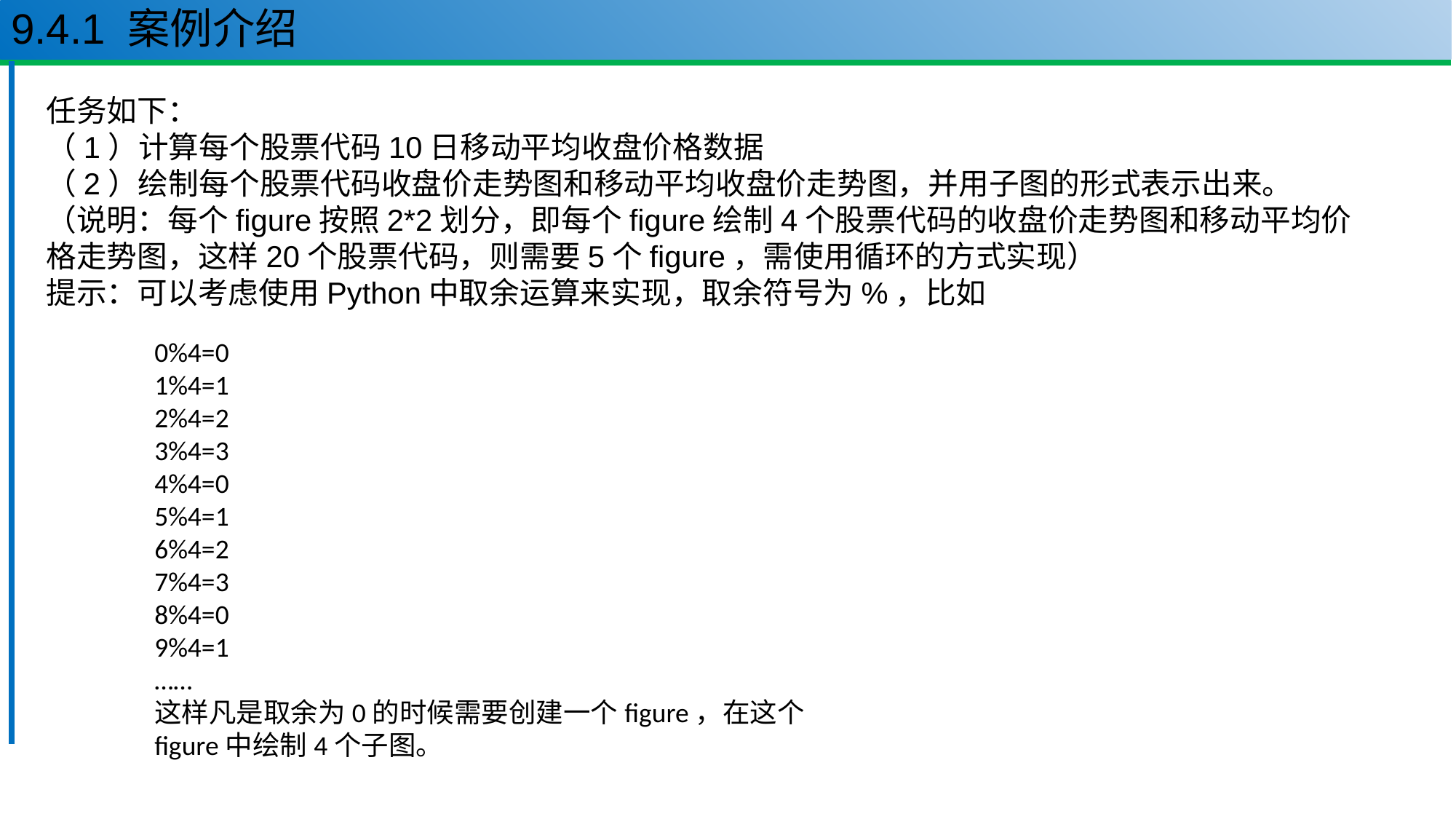

# 9.4.1 案例介绍
7.5.1 案例介绍
Part 7
任务如下：
（1）计算每个股票代码10日移动平均收盘价格数据
（2）绘制每个股票代码收盘价走势图和移动平均收盘价走势图，并用子图的形式表示出来。
（说明：每个figure按照2*2划分，即每个figure绘制4个股票代码的收盘价走势图和移动平均价格走势图，这样20个股票代码，则需要5个figure，需使用循环的方式实现）
提示：可以考虑使用Python中取余运算来实现，取余符号为%，比如
0%4=0
1%4=1
2%4=2
3%4=3
4%4=0
5%4=1
6%4=2
7%4=3
8%4=0
9%4=1
……
这样凡是取余为0的时候需要创建一个figure，在这个figure中绘制4个子图。